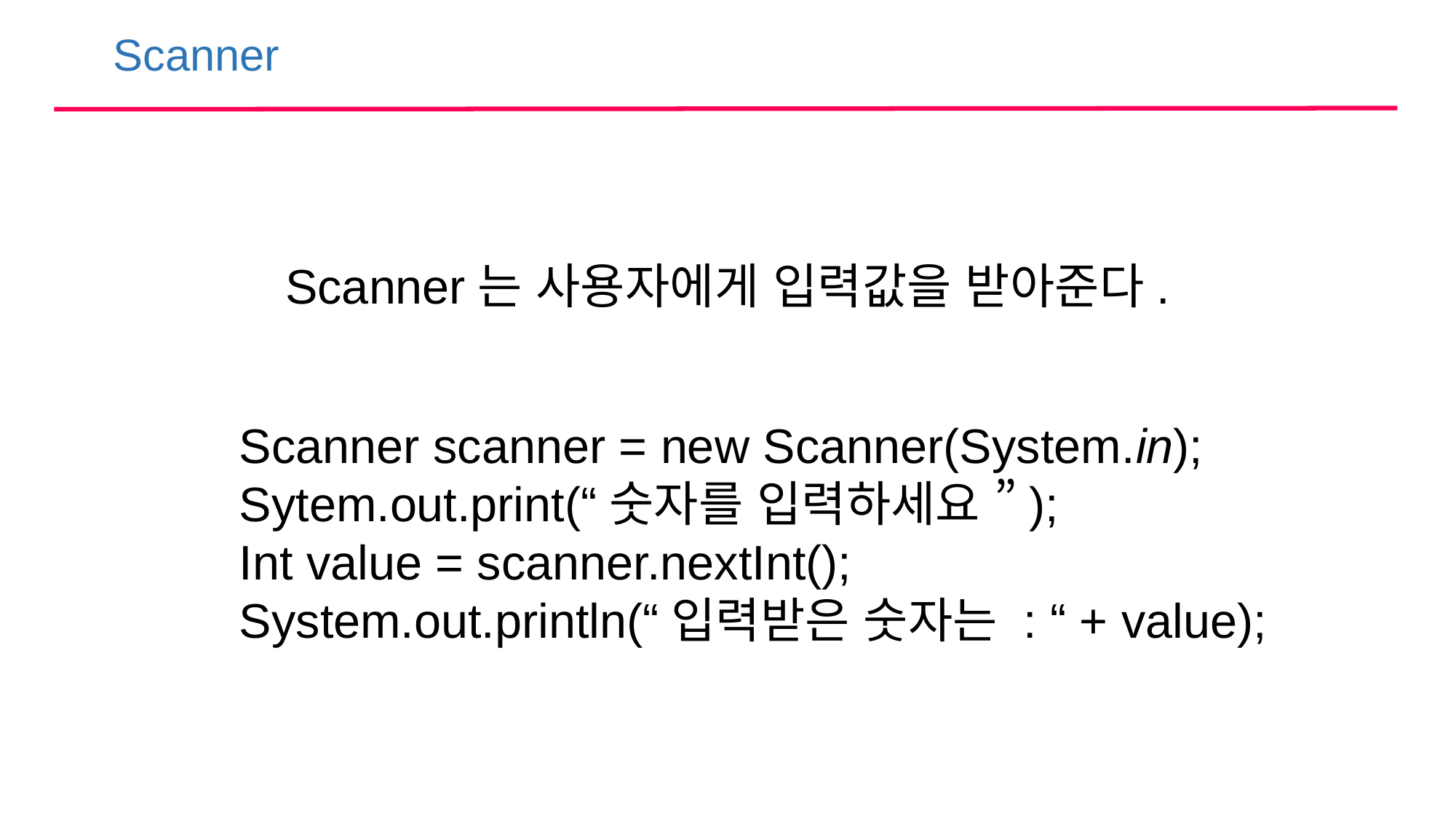

Scanner
Scanner는 사용자에게 입력값을 받아준다.
Scanner scanner = new Scanner(System.in);
Sytem.out.print(“숫자를 입력하세요 ”);
Int value = scanner.nextInt();
System.out.println(“입력받은 숫자는 : “ + value);